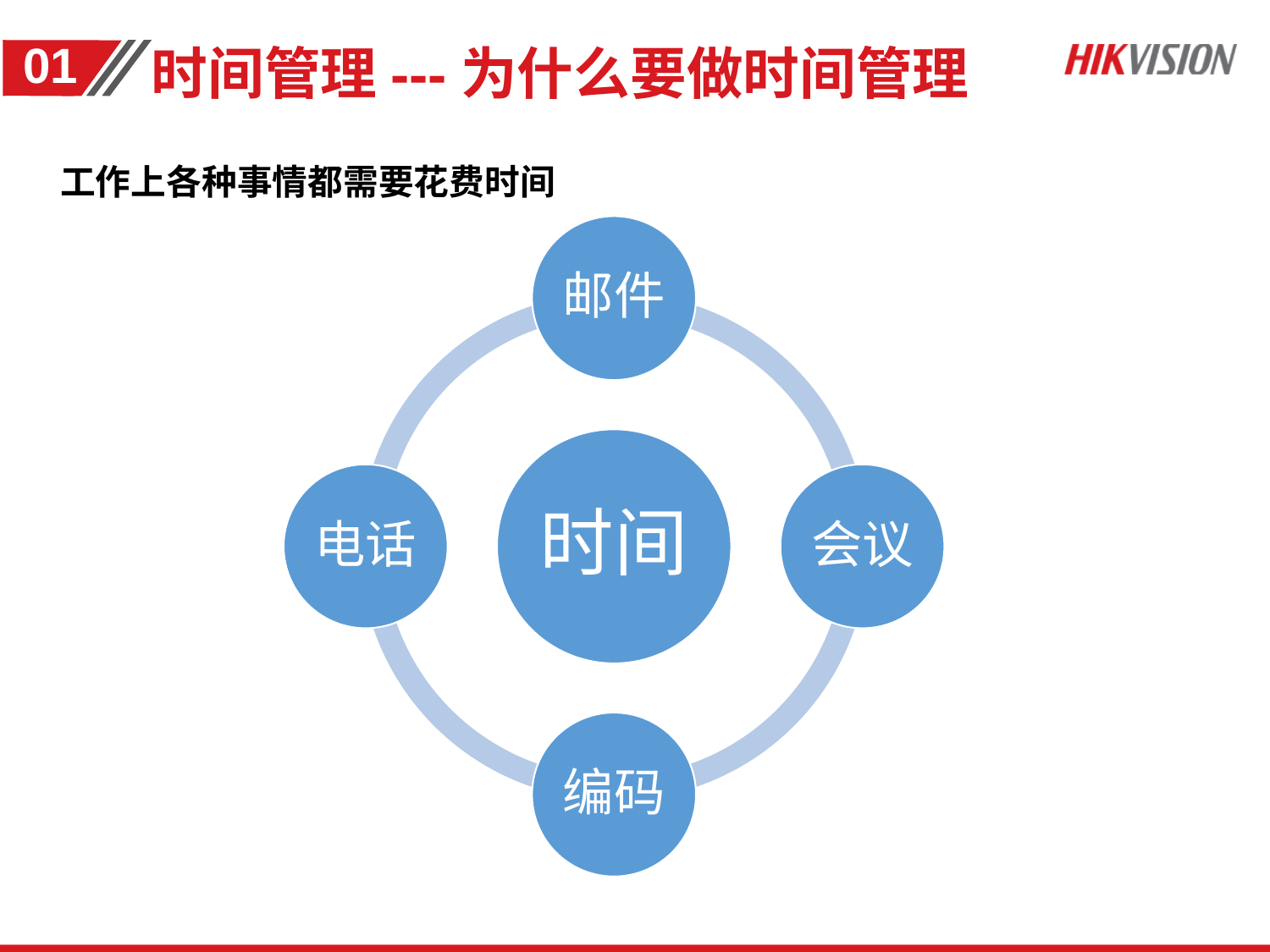

时间管理---为什么要做时间管理

01
工作上各种事情都需要花费时间
时间
邮件
会议
编码
电话